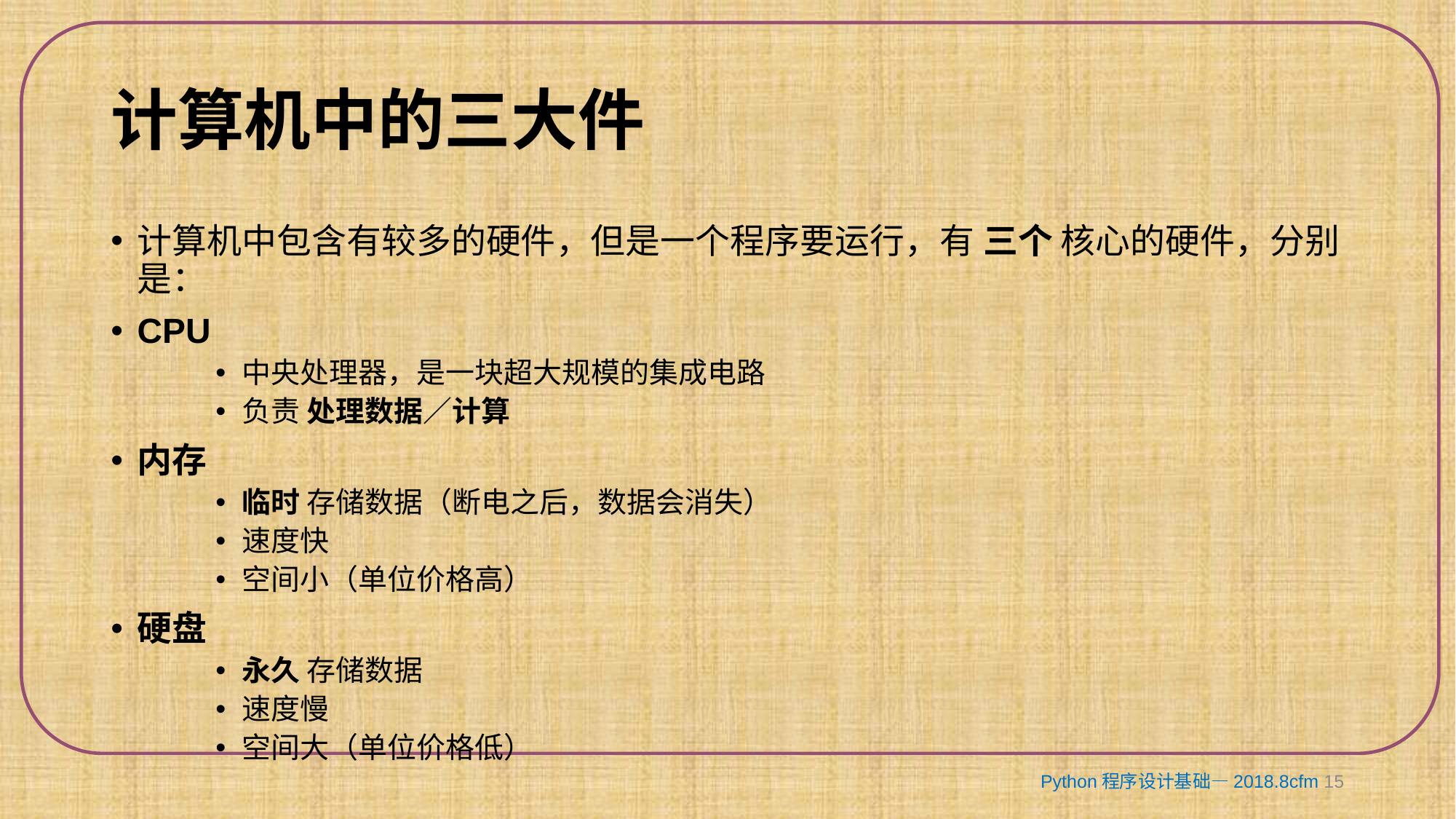

# 计算机中的三大件
计算机中包含有较多的硬件，但是一个程序要运行，有 三个 核心的硬件，分别是：
CPU
中央处理器，是一块超大规模的集成电路
负责 处理数据／计算
内存
临时 存储数据（断电之后，数据会消失）
速度快
空间小（单位价格高）
硬盘
永久 存储数据
速度慢
空间大（单位价格低）

Python程序设计基础—2018.8cfm 15